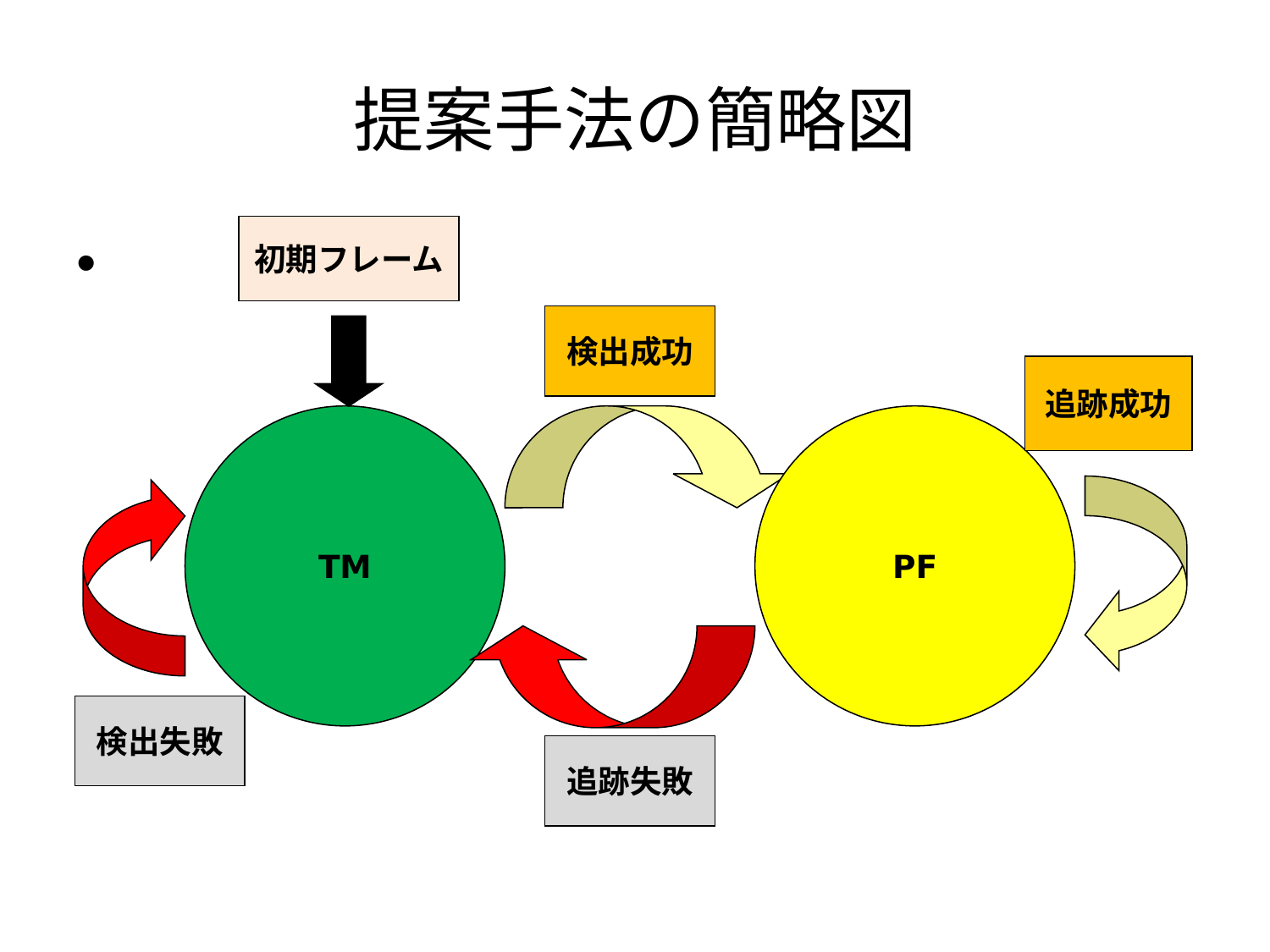

# 提案手法の簡略図
初期フレーム

検出成功

追跡成功
TM

PF

検出失敗
追跡失敗